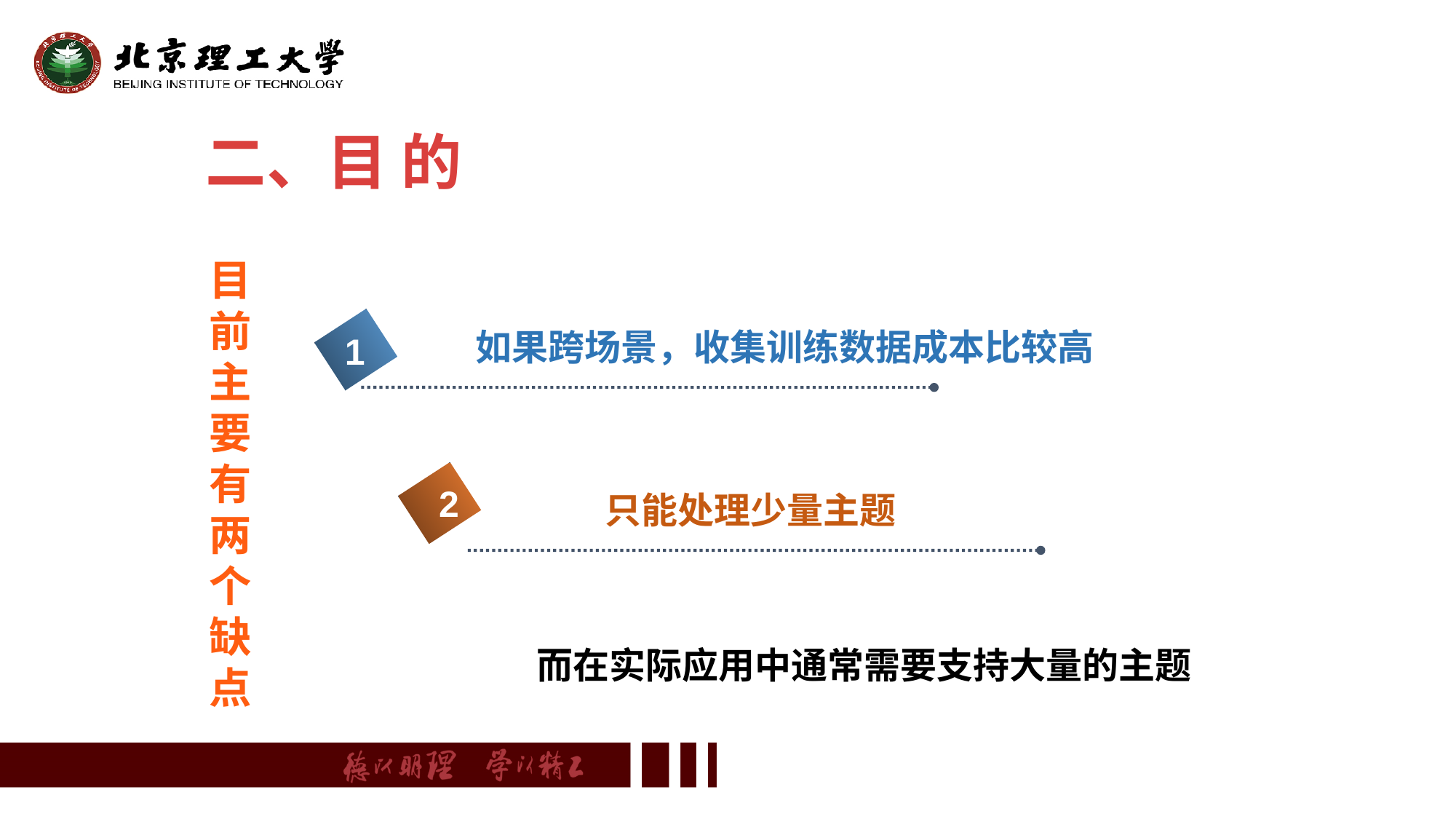

二、目 的
目
前
主
要
有
两
个
缺
点

如果跨场景，收集训练数据成本比较高
1

2
只能处理少量主题

而在实际应用中通常需要支持大量的主题